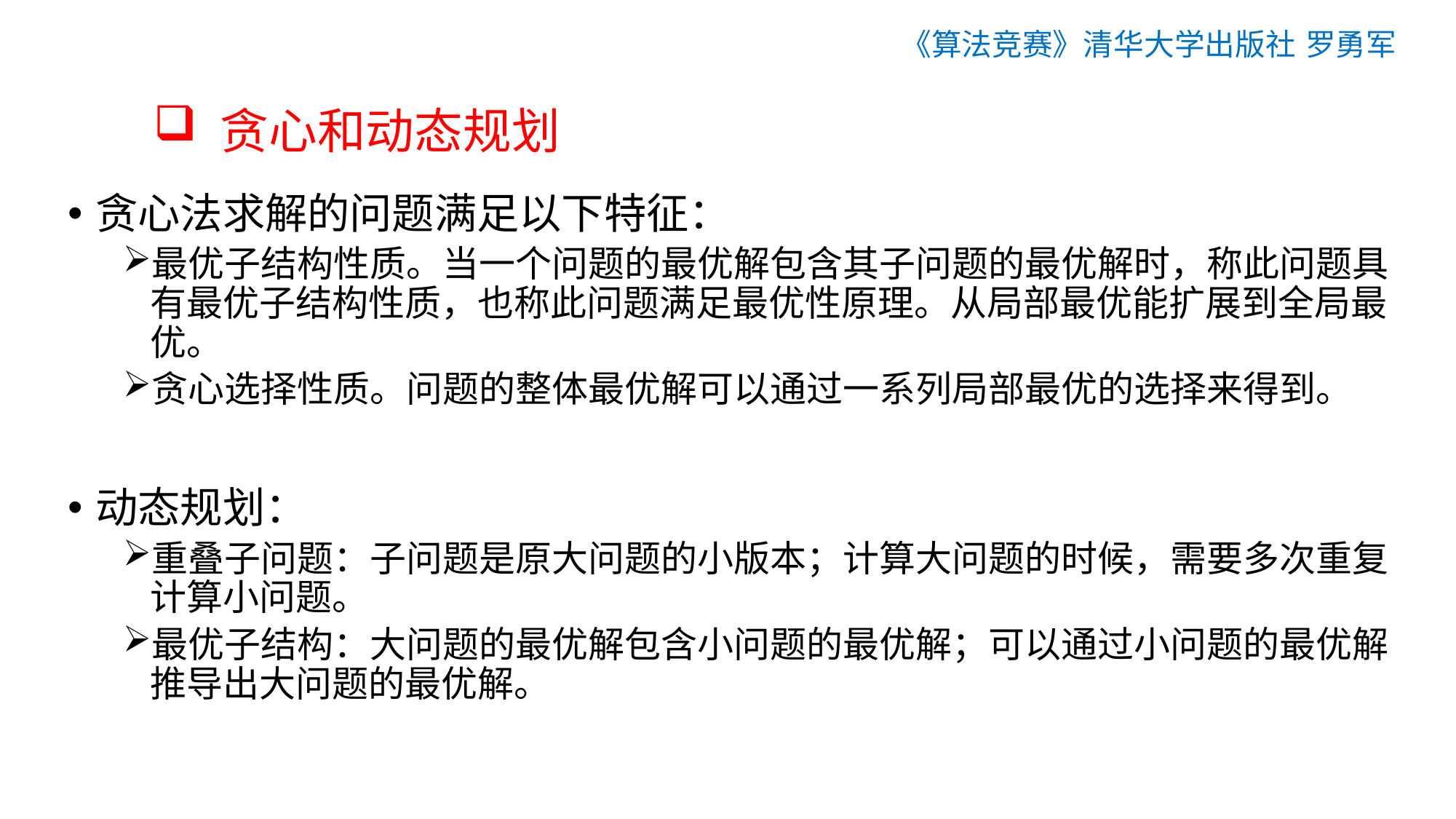

《算法竞赛》清华大学出版社 罗勇军
# 贪心和动态规划
贪心法求解的问题满足以下特征：
最优子结构性质。当一个问题的最优解包含其子问题的最优解时，称此问题具有最优子结构性质，也称此问题满足最优性原理。从局部最优能扩展到全局最优。
贪心选择性质。问题的整体最优解可以通过一系列局部最优的选择来得到。

动态规划：
重叠子问题：子问题是原大问题的小版本；计算大问题的时候，需要多次重复计算小问题。
最优子结构：大问题的最优解包含小问题的最优解；可以通过小问题的最优解推导出大问题的最优解。